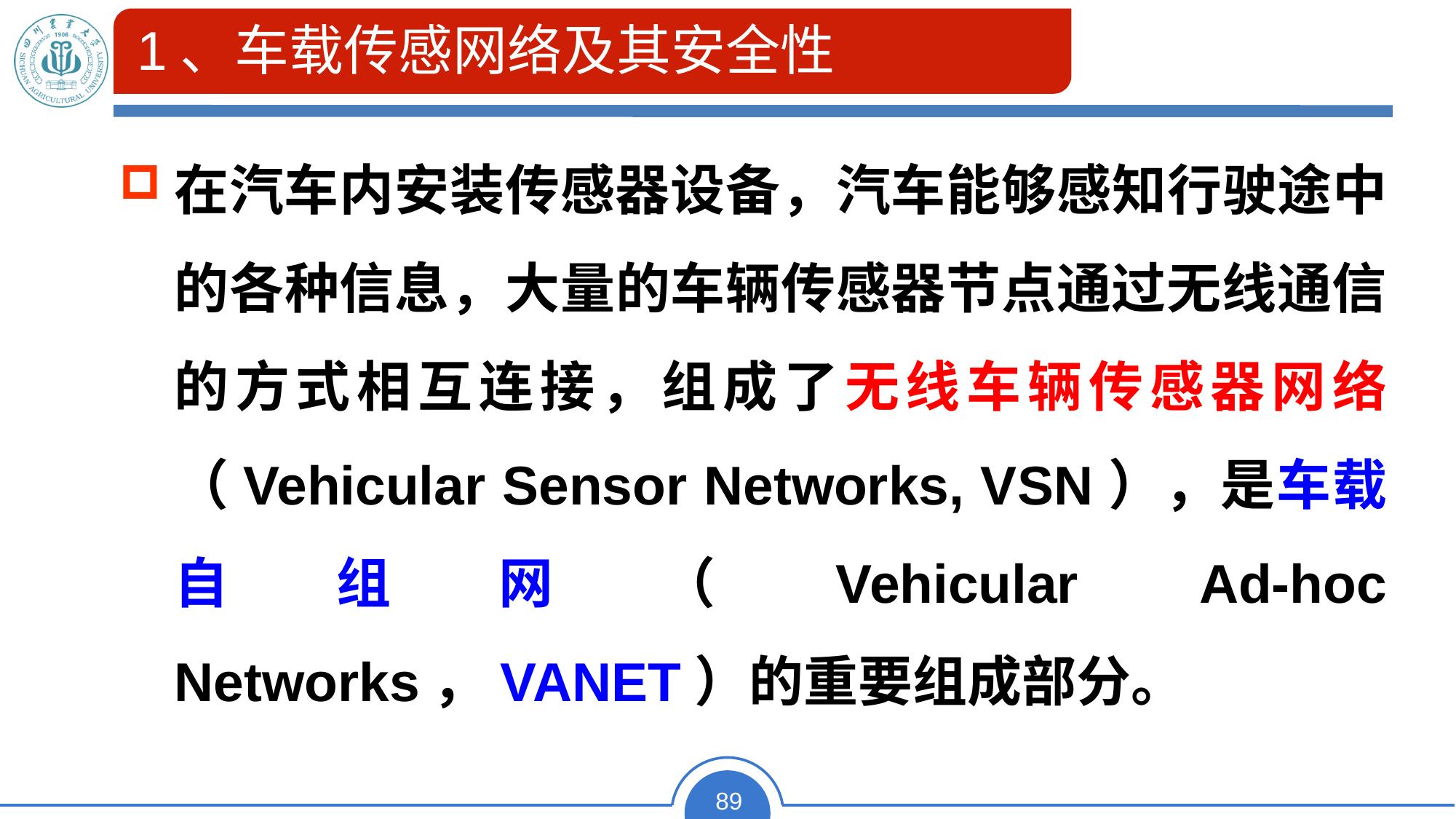

# 1、车载传感网络及其安全性
在汽车内安装传感器设备，汽车能够感知行驶途中的各种信息，大量的车辆传感器节点通过无线通信的方式相互连接，组成了无线车辆传感器网络（Vehicular Sensor Networks, VSN），是车载自组网（Vehicular Ad-hoc Networks，VANET）的重要组成部分。